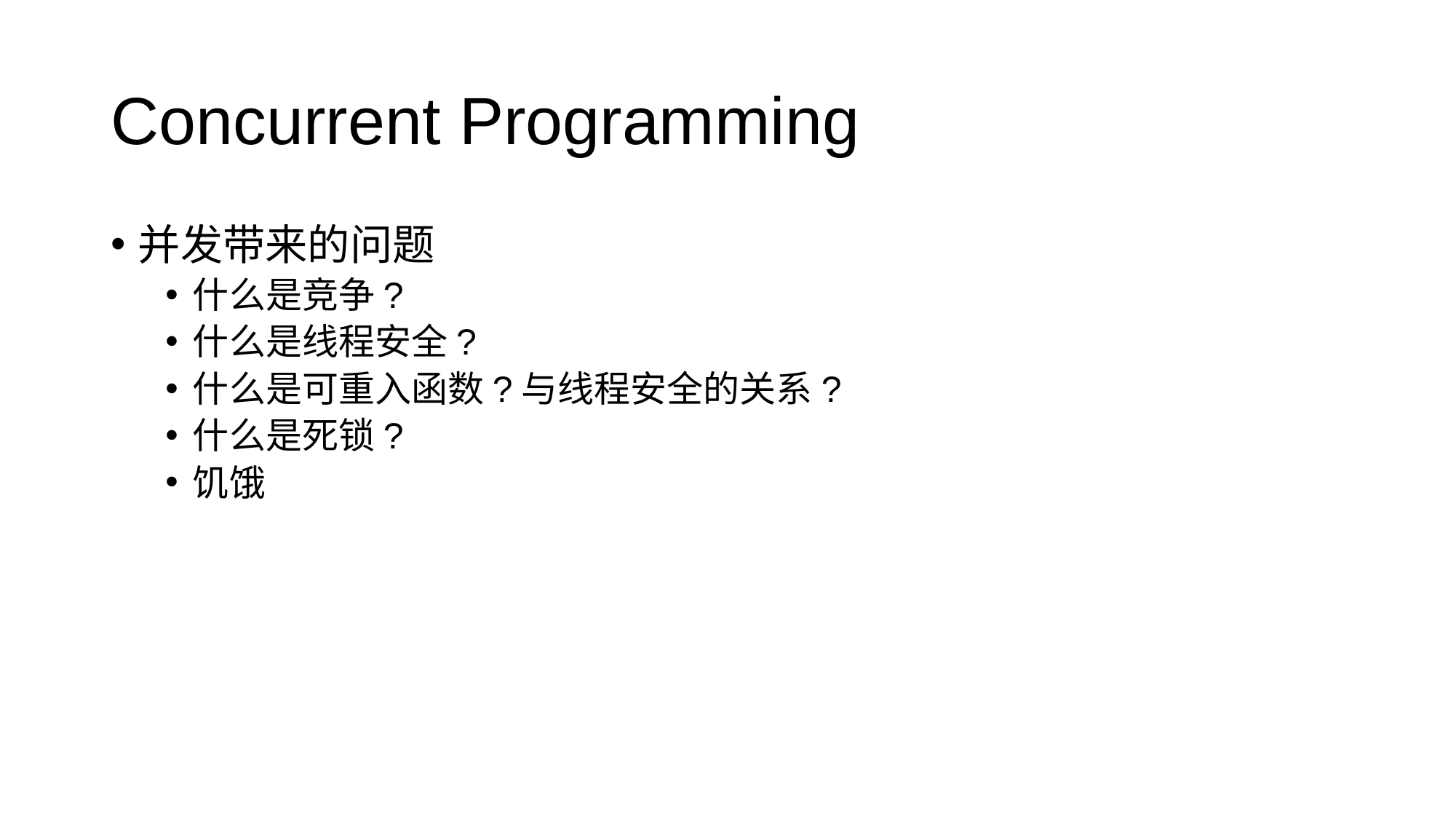

# Concurrent Programming
并发带来的问题
什么是竞争?
什么是线程安全?
什么是可重入函数?与线程安全的关系?
什么是死锁?
饥饿